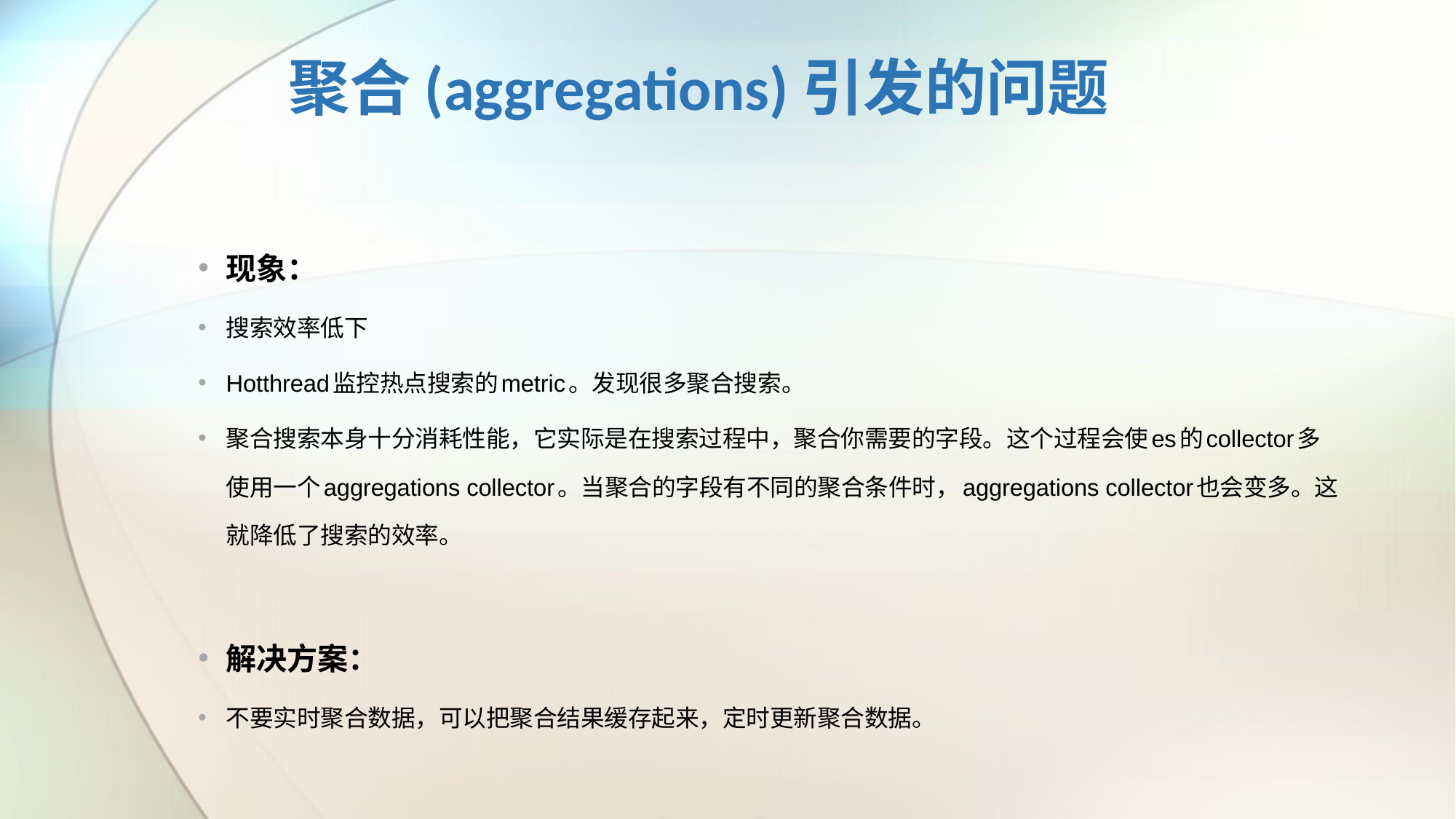

# 聚合(aggregations)引发的问题
现象：
搜索效率低下
Hotthread监控热点搜索的metric。发现很多聚合搜索。
聚合搜索本身十分消耗性能，它实际是在搜索过程中，聚合你需要的字段。这个过程会使es的collector多使用一个aggregations collector。当聚合的字段有不同的聚合条件时，aggregations collector也会变多。这就降低了搜索的效率。

解决方案：
不要实时聚合数据，可以把聚合结果缓存起来，定时更新聚合数据。